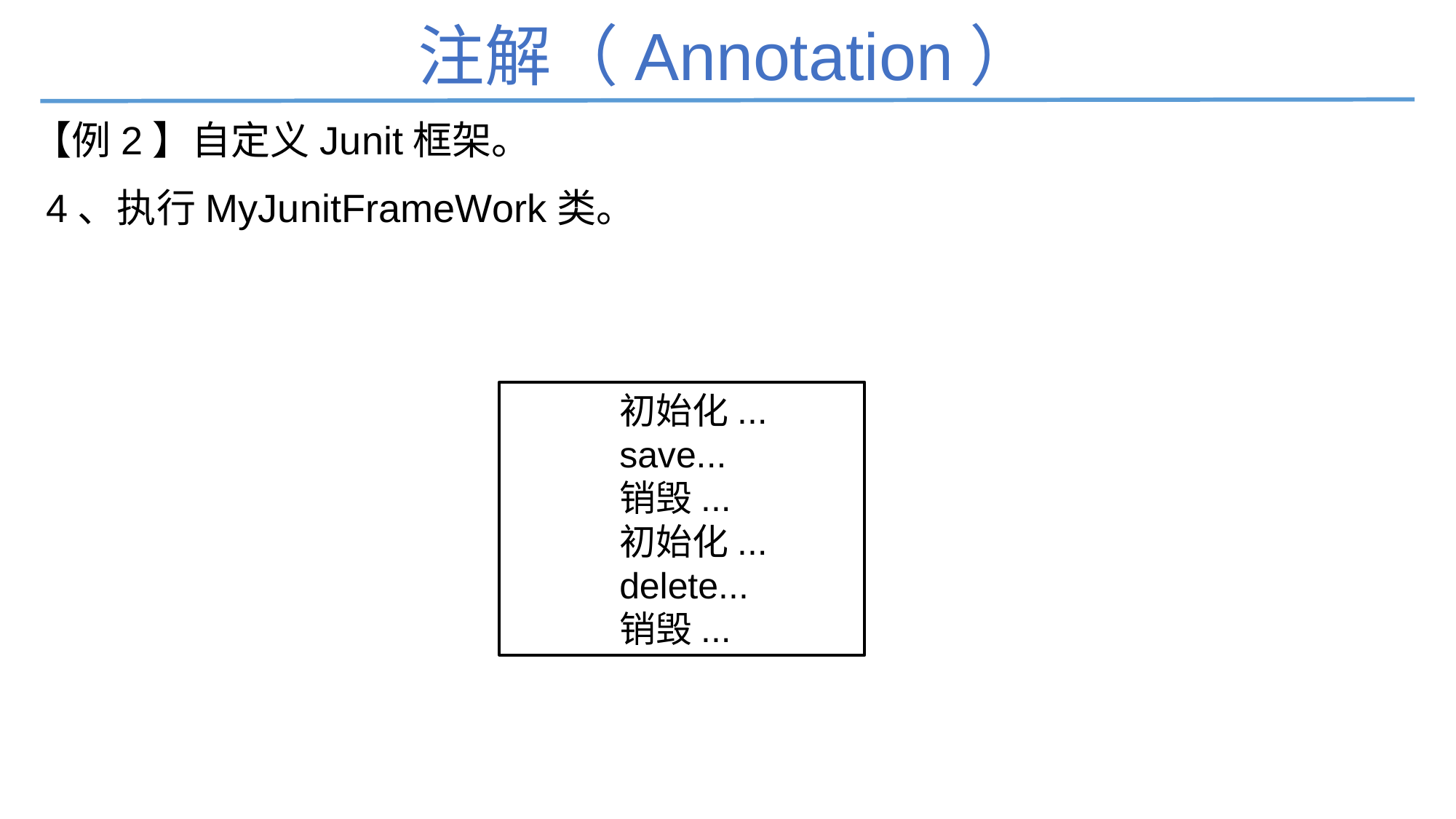

# 注解（Annotation）
【例2】自定义Junit框架。
4、执行MyJunitFrameWork类。
初始化...
save...
销毁...
初始化...
delete...
销毁...